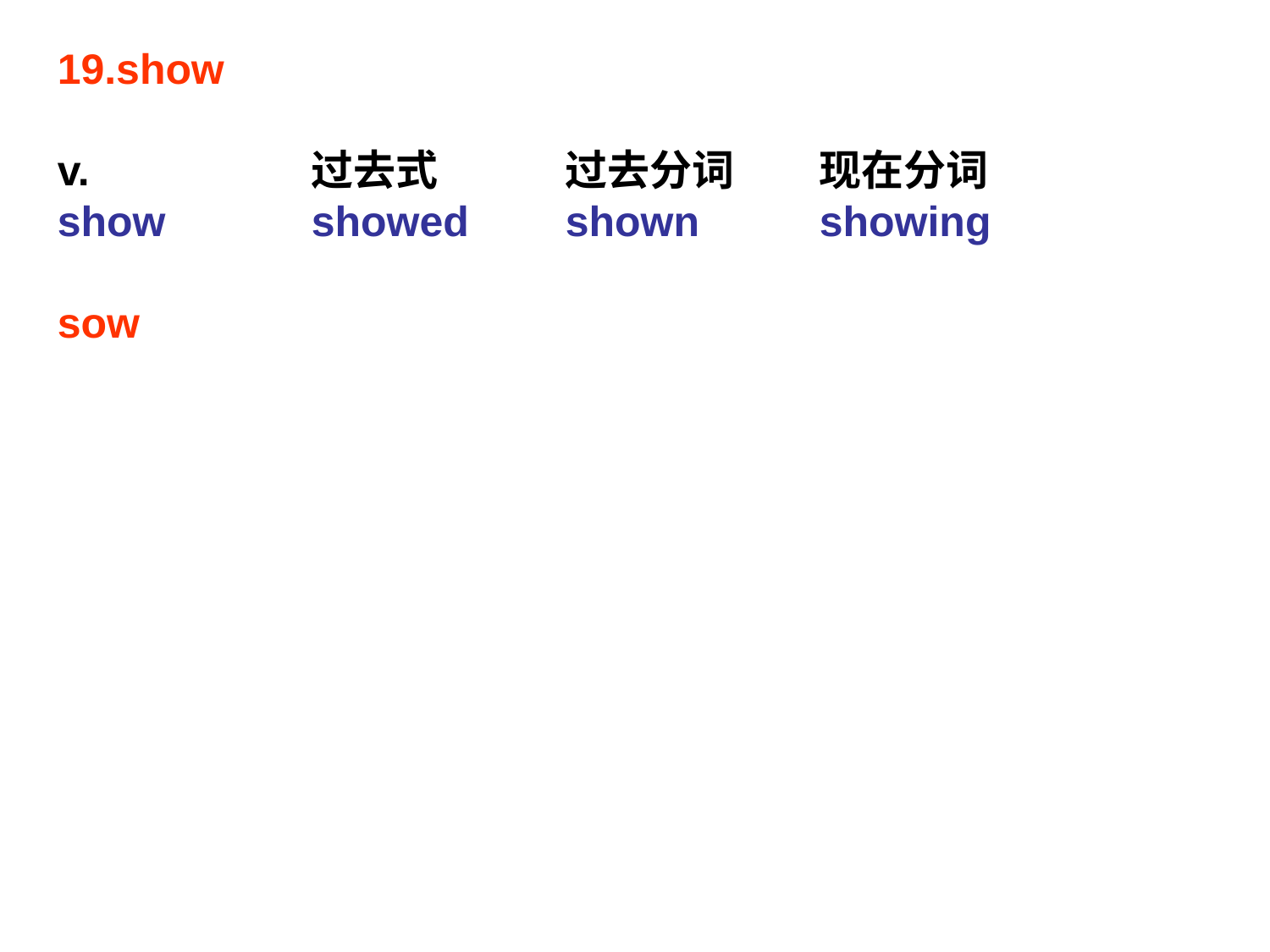

19.show

v.		过去式	过去分词	现在分词
show		showed	shown	showing

sow